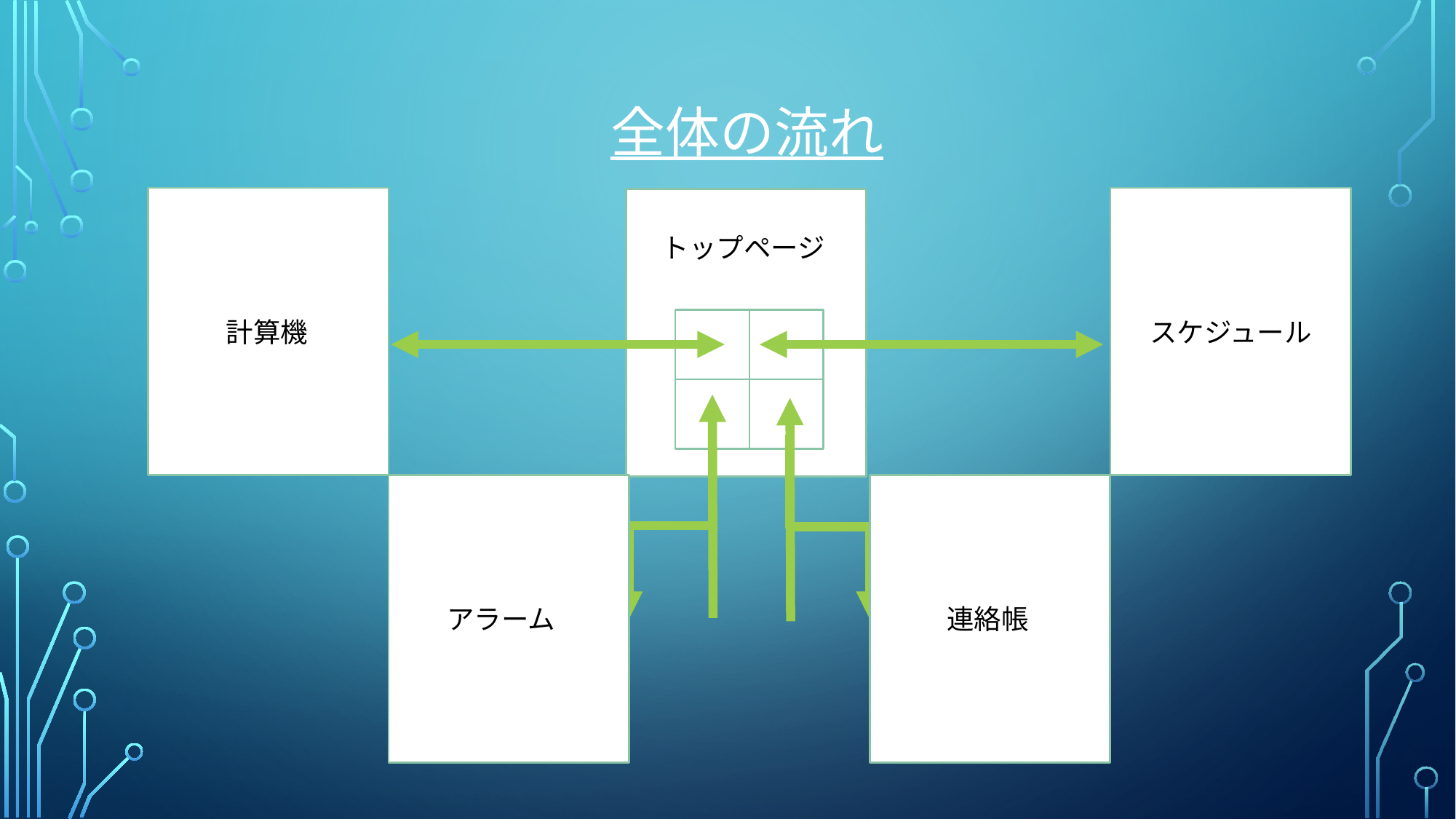

# 全体の流れ

計算機

アラーム

スケジュール

連絡帳

トップページ